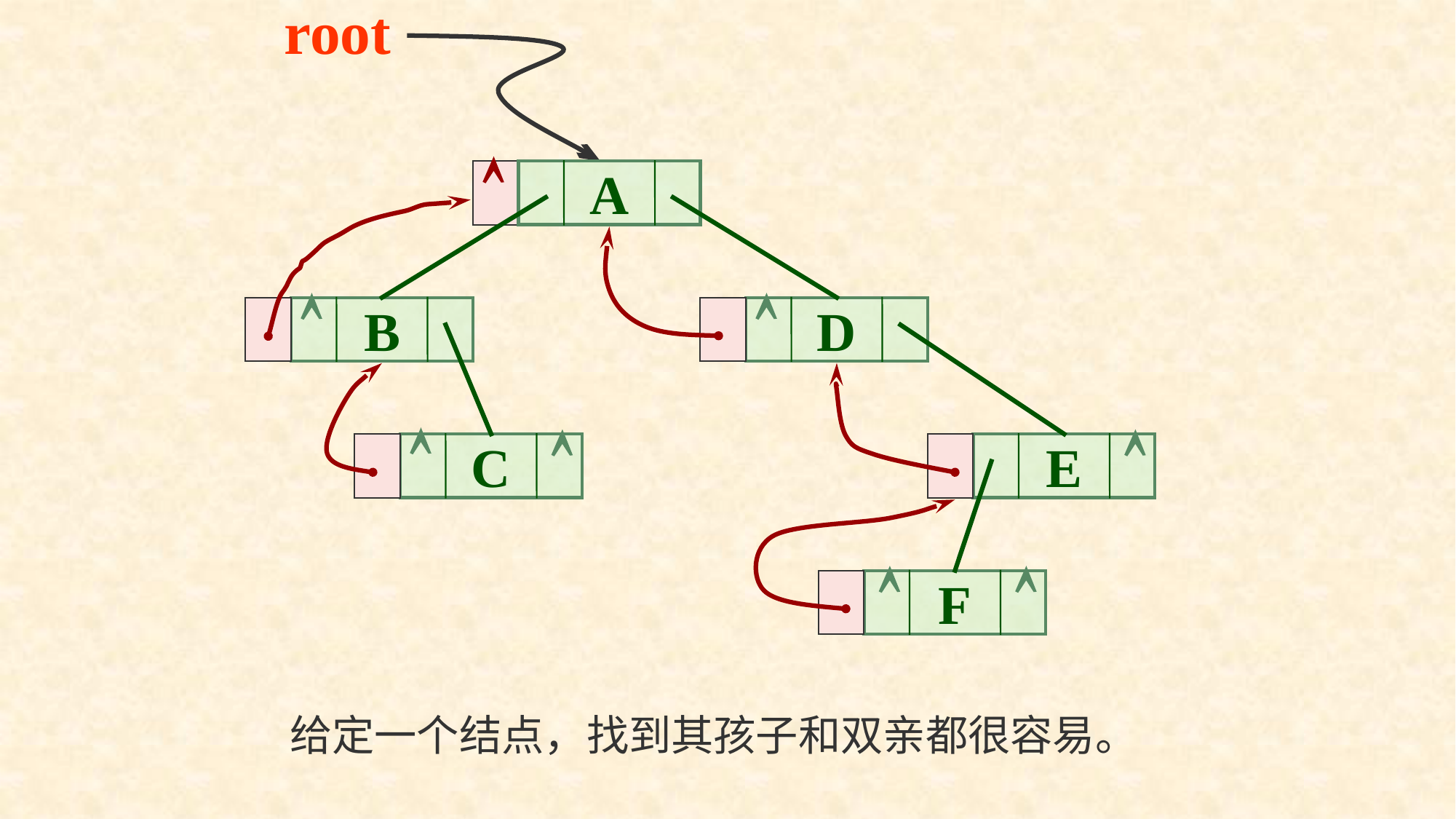

root

∧

A

∧
∧
B

D

∧
∧
∧
C

E

∧
∧
F

给定一个结点，找到其孩子和双亲都很容易。